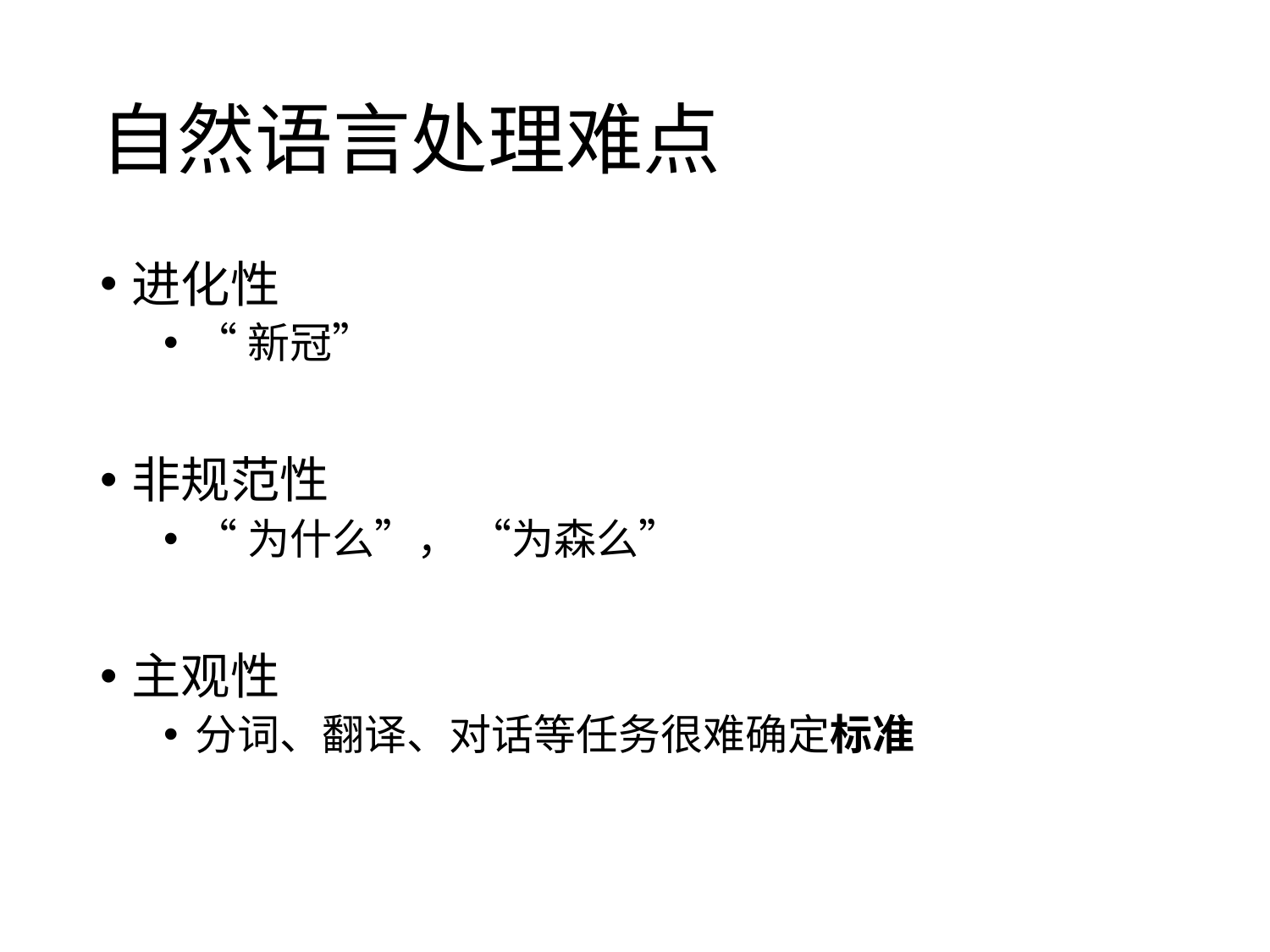

# 自然语言处理难点
进化性
“新冠”

非规范性
“为什么”， “为森么”

主观性
分词、翻译、对话等任务很难确定标准